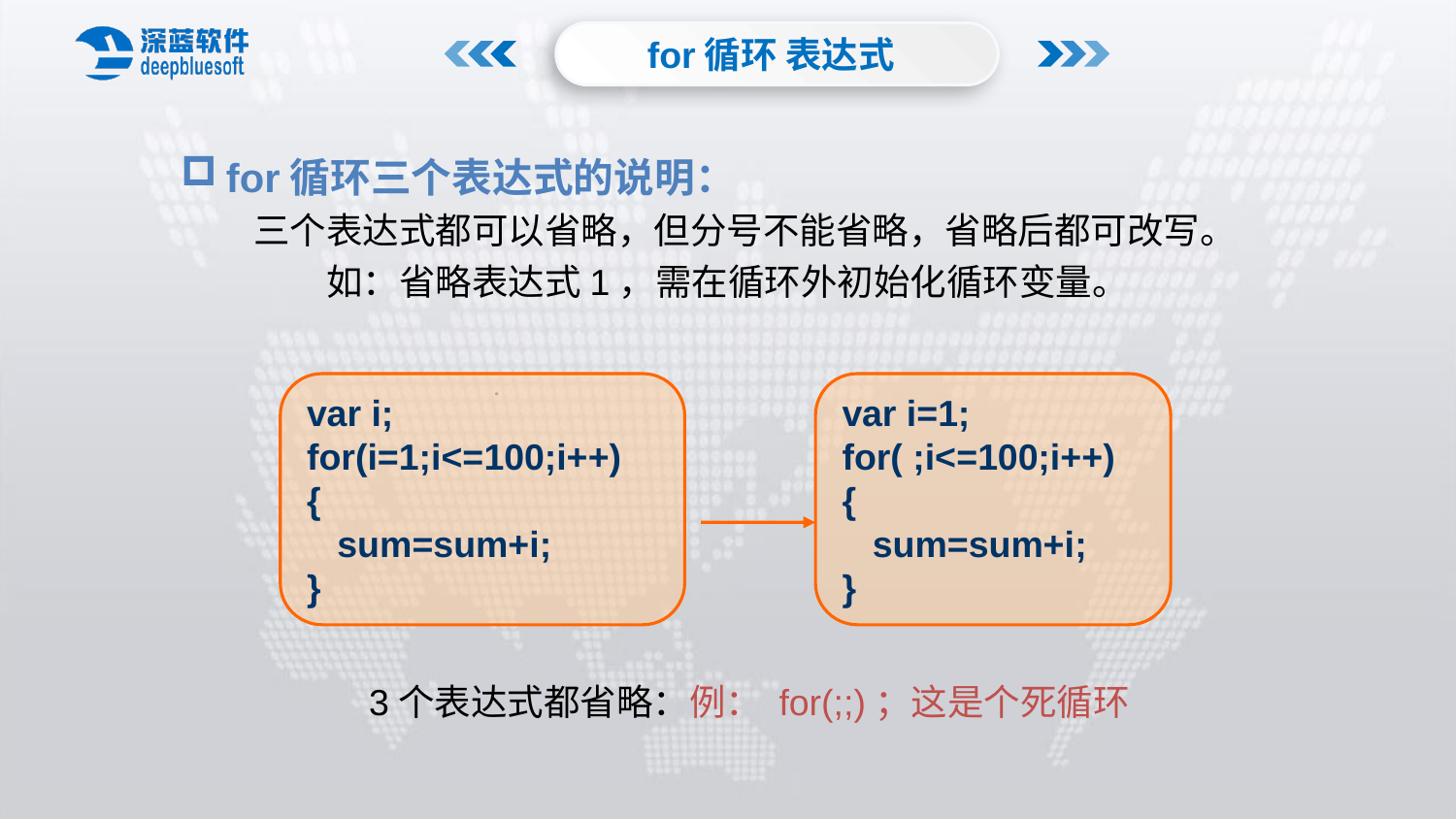

for循环 表达式

for循环三个表达式的说明：
三个表达式都可以省略，但分号不能省略，省略后都可改写。
如：省略表达式1，需在循环外初始化循环变量。
var i;
for(i=1;i<=100;i++)
{
   sum=sum+i;
}
var i=1;
for( ;i<=100;i++)
{
   sum=sum+i;
}

3个表达式都省略：例： for(;;)；这是个死循环